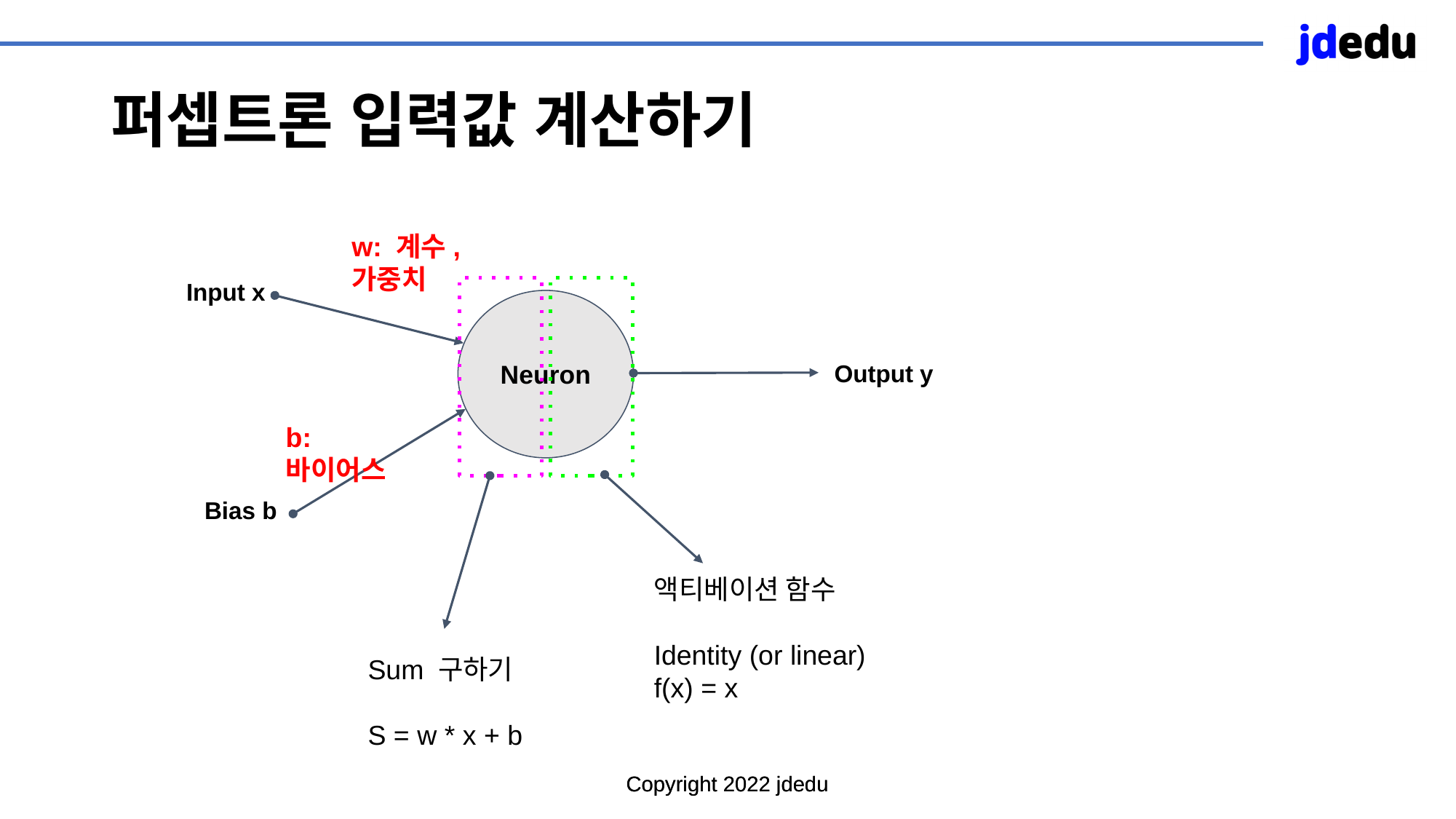

# 퍼셉트론 입력값 계산하기
w: 계수, 가중치
Input x

Neuron
Output y
b: 바이어스
Bias b
액티베이션 함수

Identity (or linear)
f(x) = x

Sum 구하기

S = w * x + b